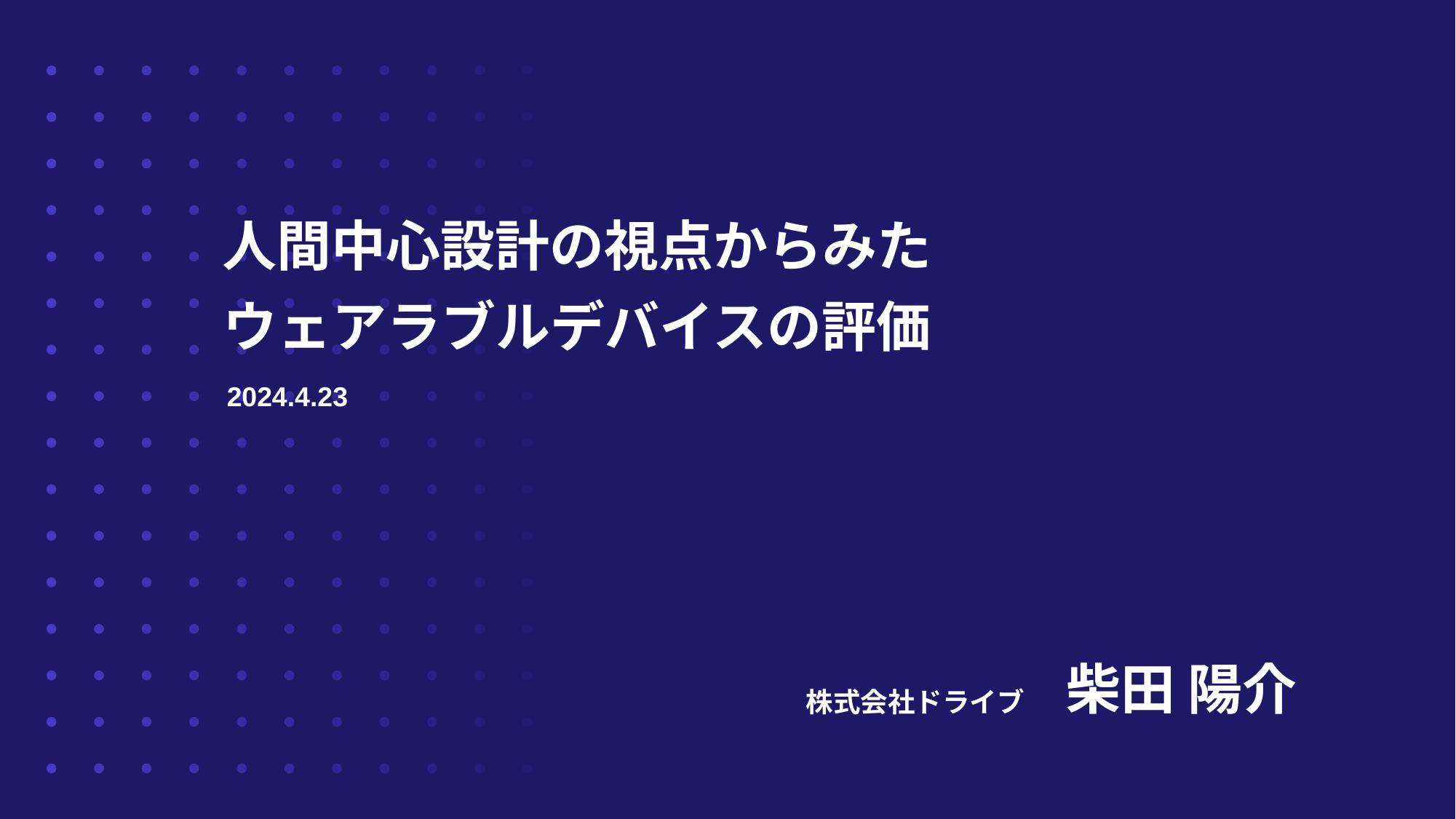

人間中心設計の視点からみた

ウェアラブルデバイスの評価

2024.4.23

柴田 陽介

株式会社ドライブ